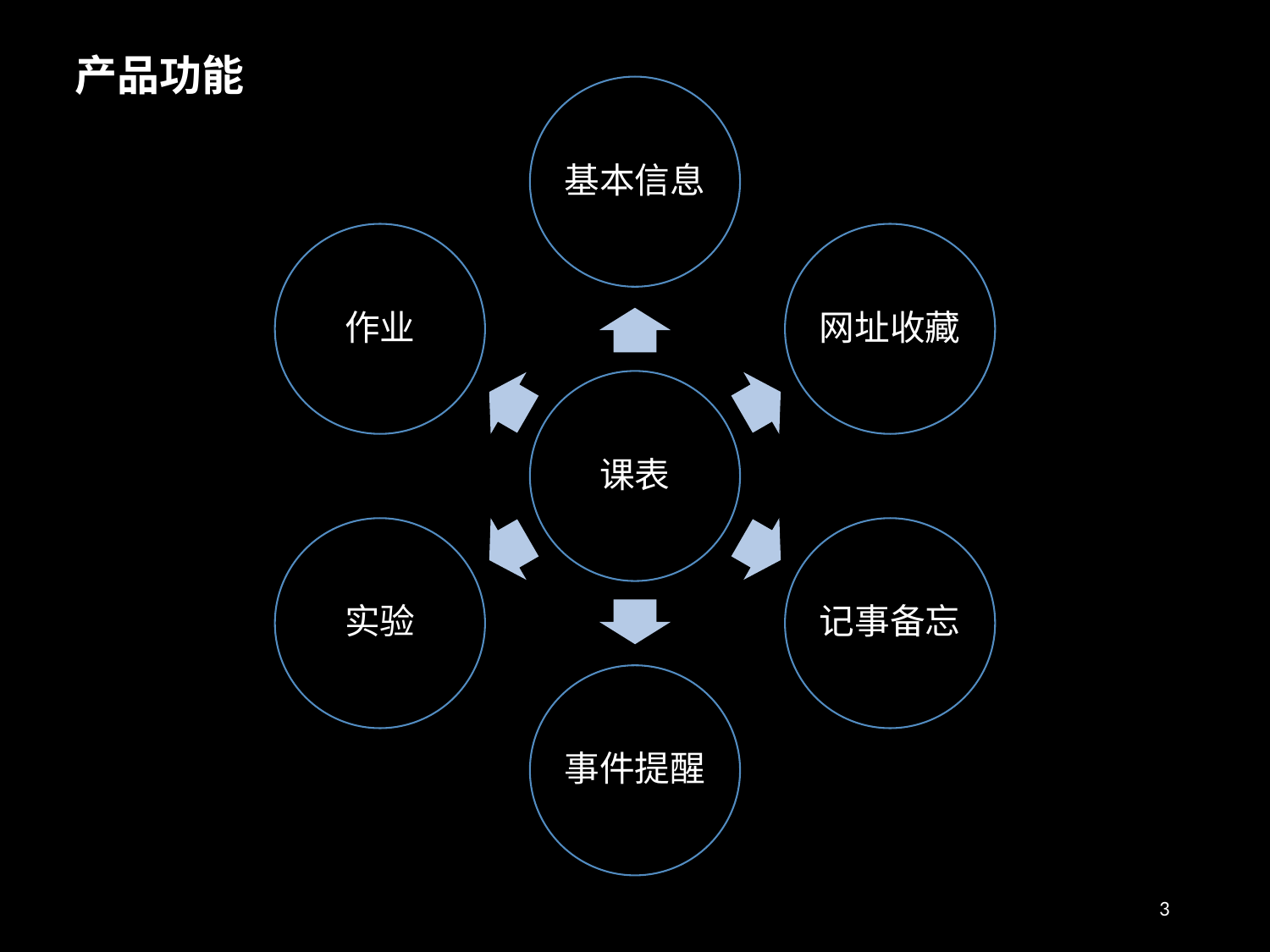

# 产品功能
课表

基本信息

作业

实验

事件提醒

记事备忘

网址收藏
3